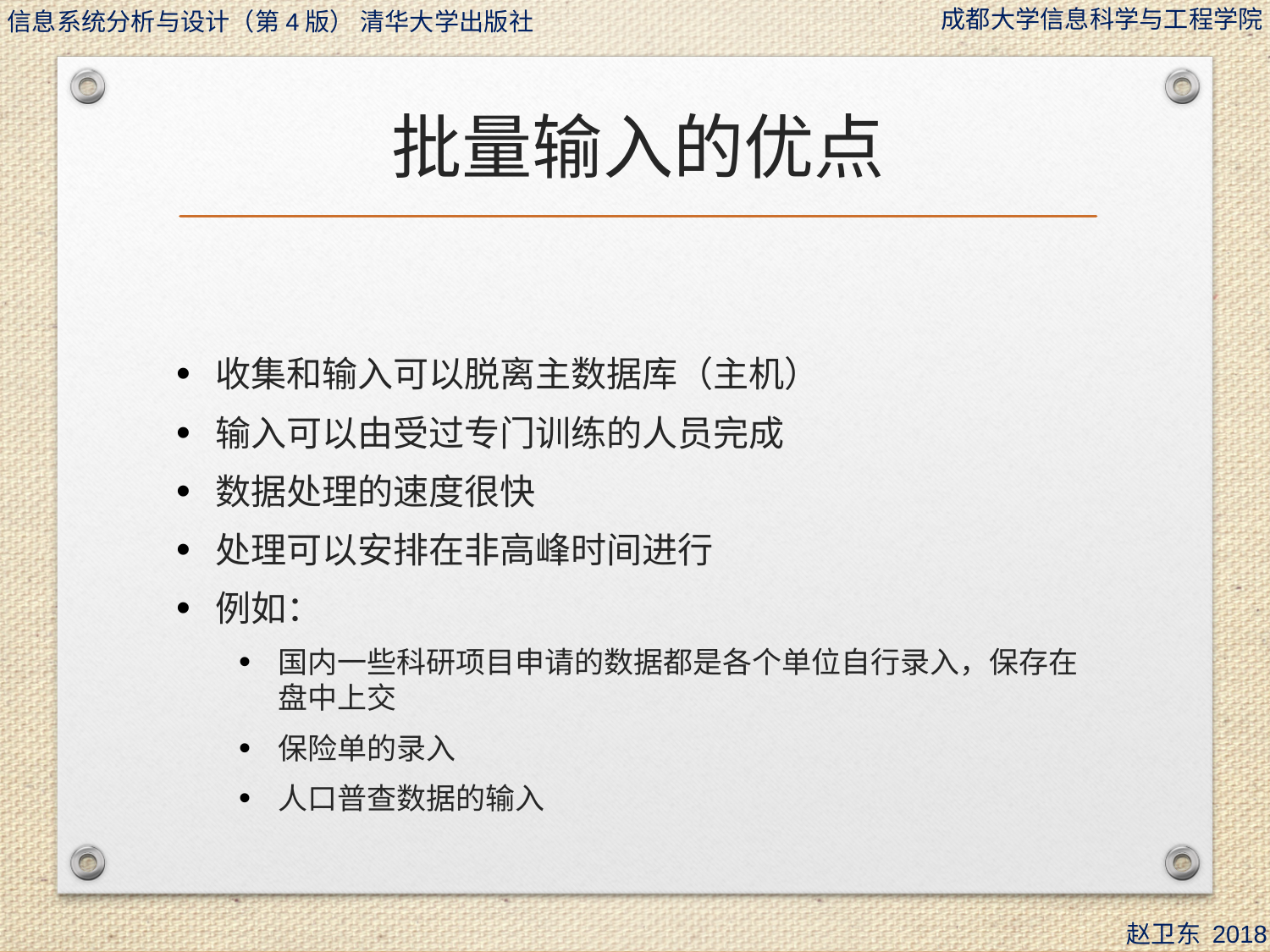

# 批量输入的优点
收集和输入可以脱离主数据库（主机）
输入可以由受过专门训练的人员完成
数据处理的速度很快
处理可以安排在非高峰时间进行
例如：
国内一些科研项目申请的数据都是各个单位自行录入，保存在盘中上交
保险单的录入
人口普查数据的输入